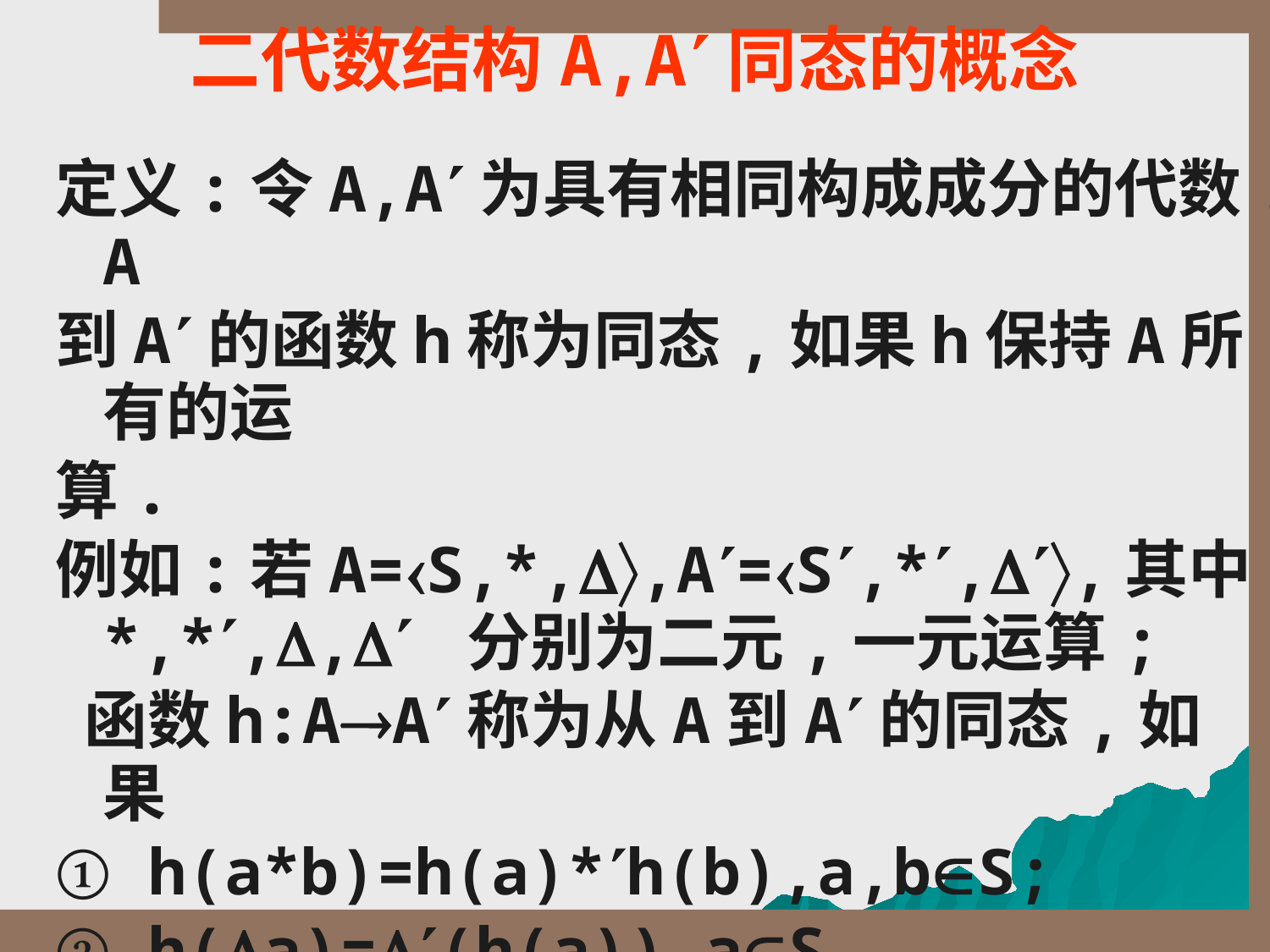

# 二代数结构A,A′同态的概念
定义:令A,A′为具有相同构成成分的代数.A
到A′的函数h称为同态,如果h保持A所有的运
算.
例如:若A=〈S,*,Δ〉,A′=〈S′,*′,Δ′〉,其中*,*′,Δ,Δ′ 分别为二元,一元运算;
 函数h:A→A′称为从A到A′的同态,如果
① h(a*b)=h(a)*′h(b),a,b∈S;
② h(Δa)=Δ′(h(a)),a∈S.
记为A∼A′,并称代数A′为代数A的同态象.
40